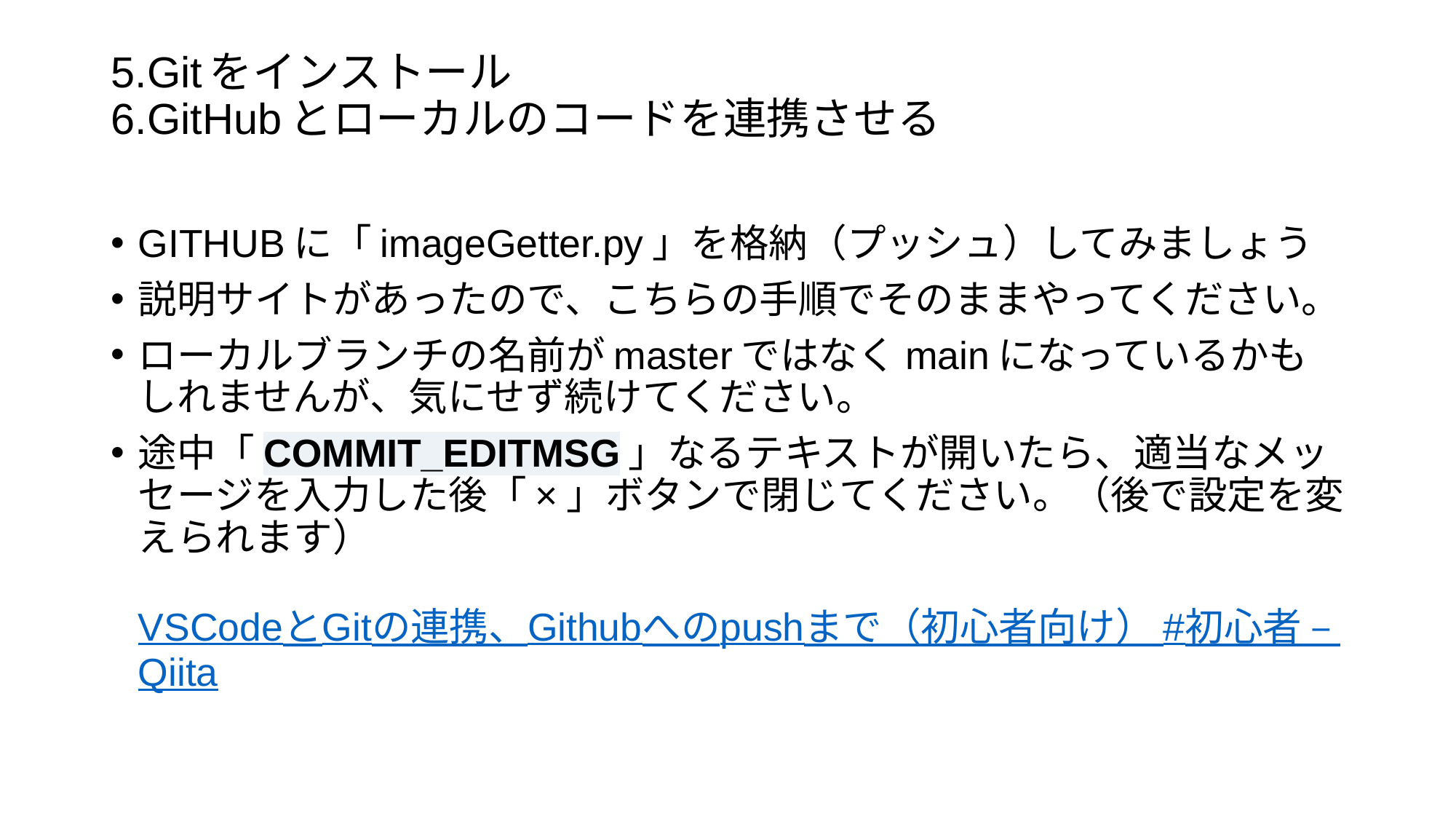

# 5.Gitをインストール 6.GitHubとローカルのコードを連携させる
GITHUBに「imageGetter.py」を格納（プッシュ）してみましょう
説明サイトがあったので、こちらの手順でそのままやってください。
ローカルブランチの名前がmasterではなくmainになっているかもしれませんが、気にせず続けてください。
途中「COMMIT_EDITMSG」なるテキストが開いたら、適当なメッセージを入力した後「×」ボタンで閉じてください。（後で設定を変えられます）
VSCodeとGitの連携、Githubへのpushまで（初心者向け） #初心者 – Qiita